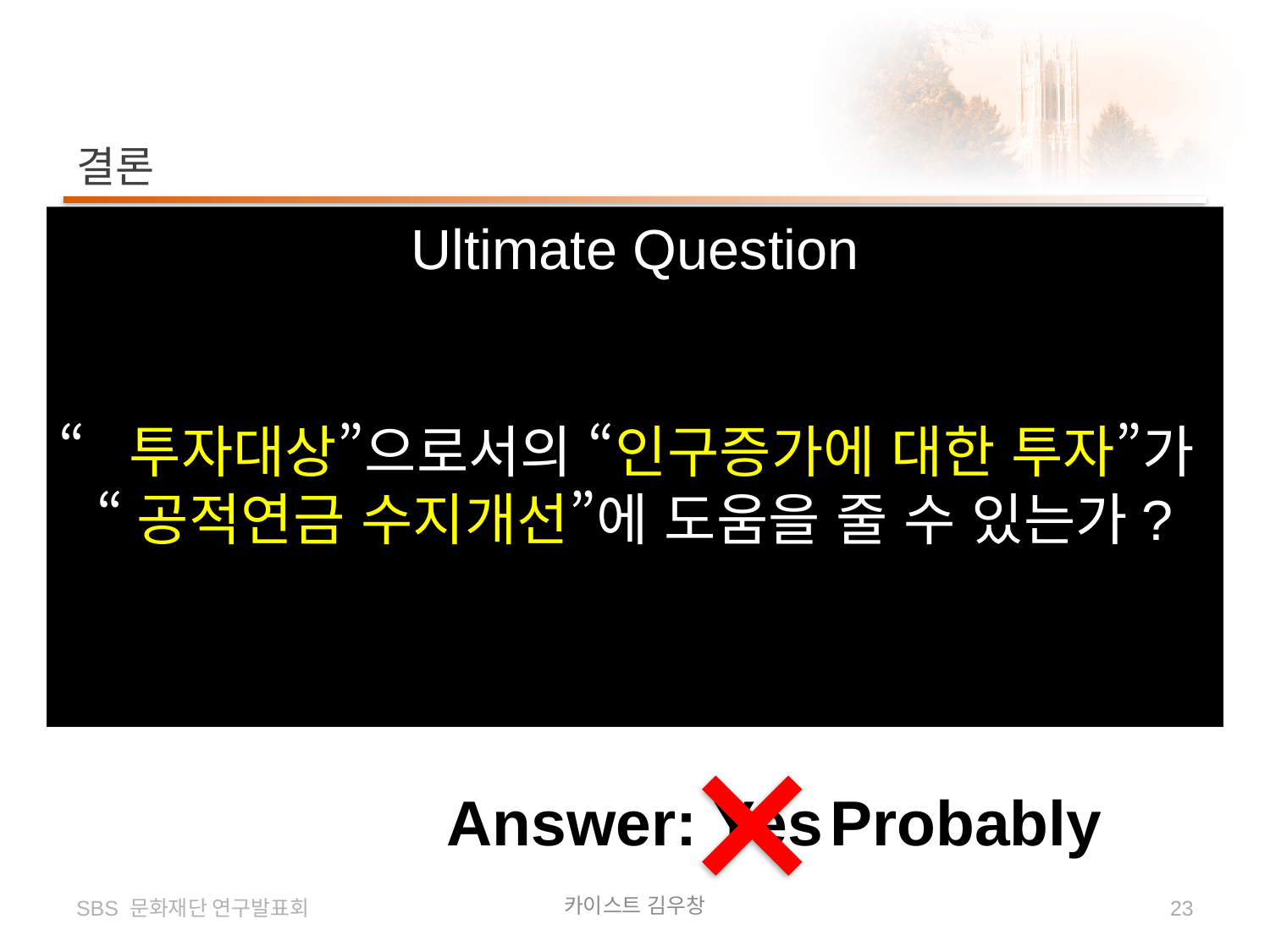

# 결론
Ultimate Question

“투자대상”으로서의 “인구증가에 대한 투자”가
“공적연금 수지개선”에 도움을 줄 수 있는가?

Probably
Answer: Yes
SBS 문화재단 연구발표회
카이스트 김우창
23